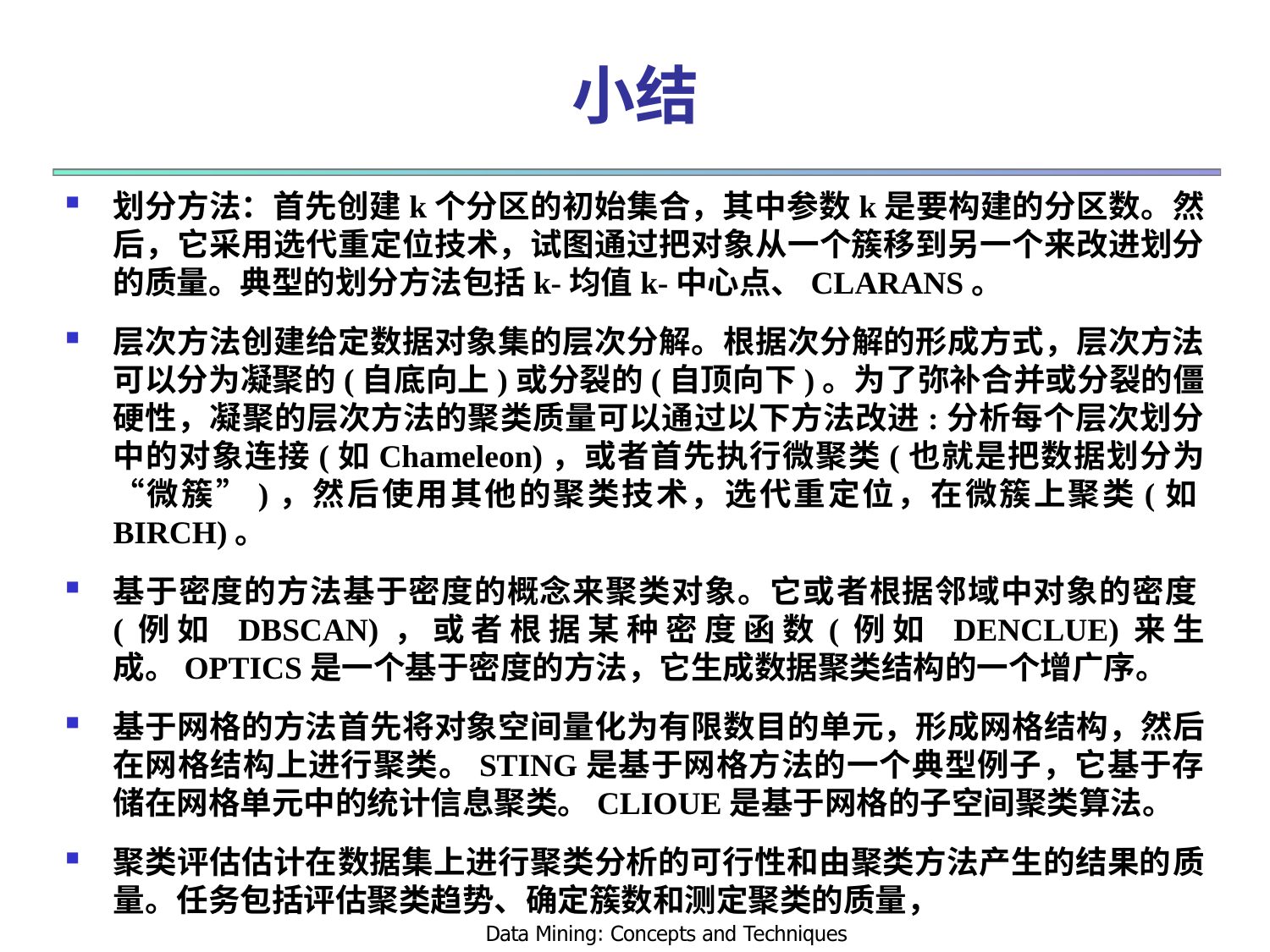

小结
划分方法：首先创建k个分区的初始集合，其中参数k是要构建的分区数。然后，它采用选代重定位技术，试图通过把对象从一个簇移到另一个来改进划分的质量。典型的划分方法包括k-均值k-中心点、CLARANS。
层次方法创建给定数据对象集的层次分解。根据次分解的形成方式，层次方法可以分为凝聚的(自底向上)或分裂的(自顶向下)。为了弥补合并或分裂的僵硬性，凝聚的层次方法的聚类质量可以通过以下方法改进:分析每个层次划分中的对象连接(如Chameleon)，或者首先执行微聚类(也就是把数据划分为“微簇”)，然后使用其他的聚类技术，选代重定位，在微簇上聚类(如BIRCH)。
基于密度的方法基于密度的概念来聚类对象。它或者根据邻域中对象的密度(例如 DBSCAN)，或者根据某种密度函数(例如 DENCLUE)来生成。OPTICS是一个基于密度的方法，它生成数据聚类结构的一个增广序。
基于网格的方法首先将对象空间量化为有限数目的单元，形成网格结构，然后在网格结构上进行聚类。STING是基于网格方法的一个典型例子，它基于存储在网格单元中的统计信息聚类。CLIOUE是基于网格的子空间聚类算法。
聚类评估估计在数据集上进行聚类分析的可行性和由聚类方法产生的结果的质量。任务包括评估聚类趋势、确定簇数和测定聚类的质量，
Data Mining: Concepts and Techniques
107